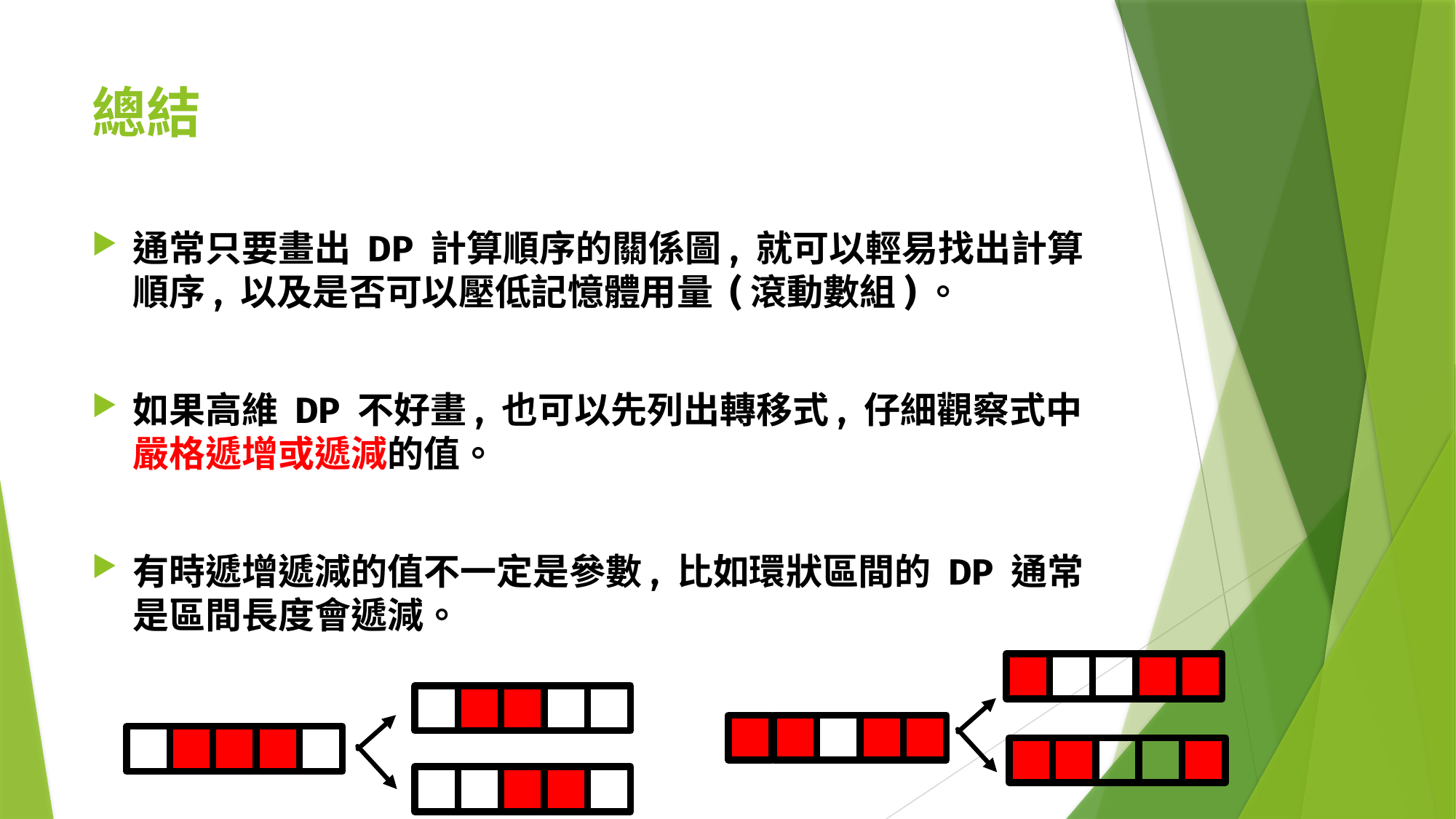

# 總結
通常只要畫出 DP 計算順序的關係圖, 就可以輕易找出計算順序, 以及是否可以壓低記憶體用量 (滾動數組)。

如果高維 DP 不好畫, 也可以先列出轉移式, 仔細觀察式中嚴格遞增或遞減的值。

有時遞增遞減的值不一定是參數, 比如環狀區間的 DP 通常是區間長度會遞減。